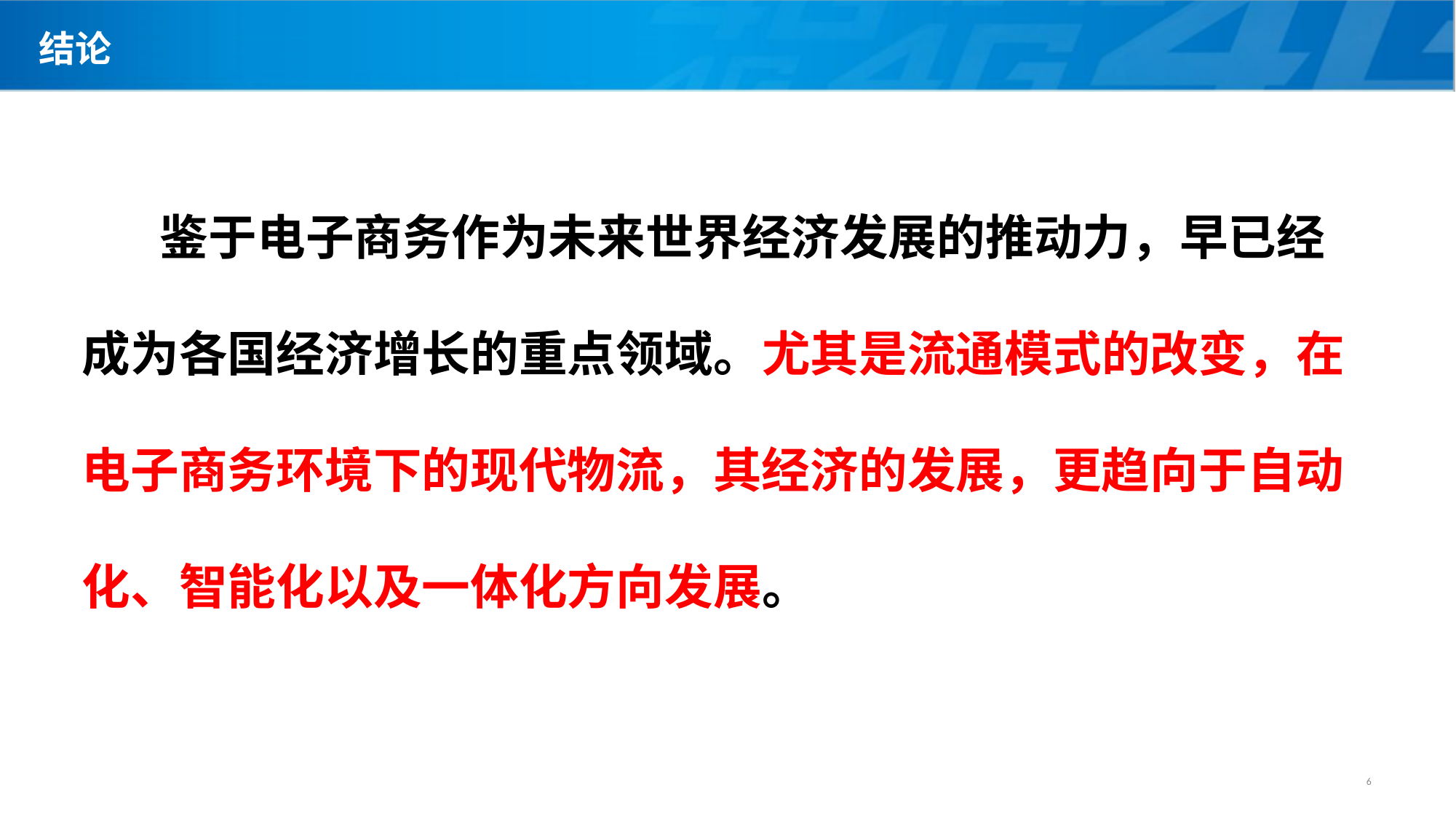

结论
      鉴于电子商务作为未来世界经济发展的推动力，早已经成为各国经济增长的重点领域。尤其是流通模式的改变，在电子商务环境下的现代物流，其经济的发展，更趋向于自动化、智能化以及一体化方向发展。
6